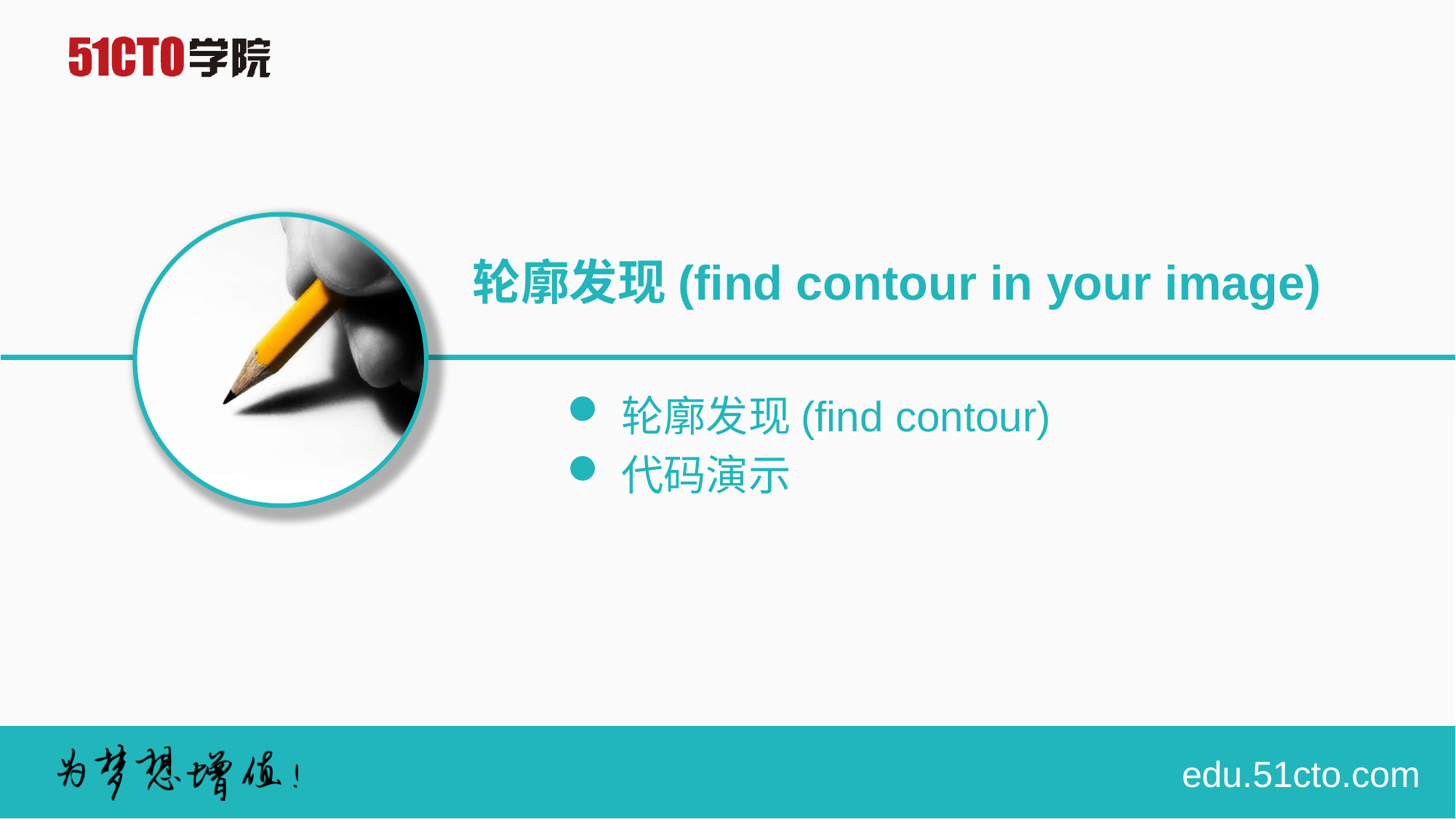

轮廓发现(find contour in your image)
轮廓发现(find contour)
代码演示